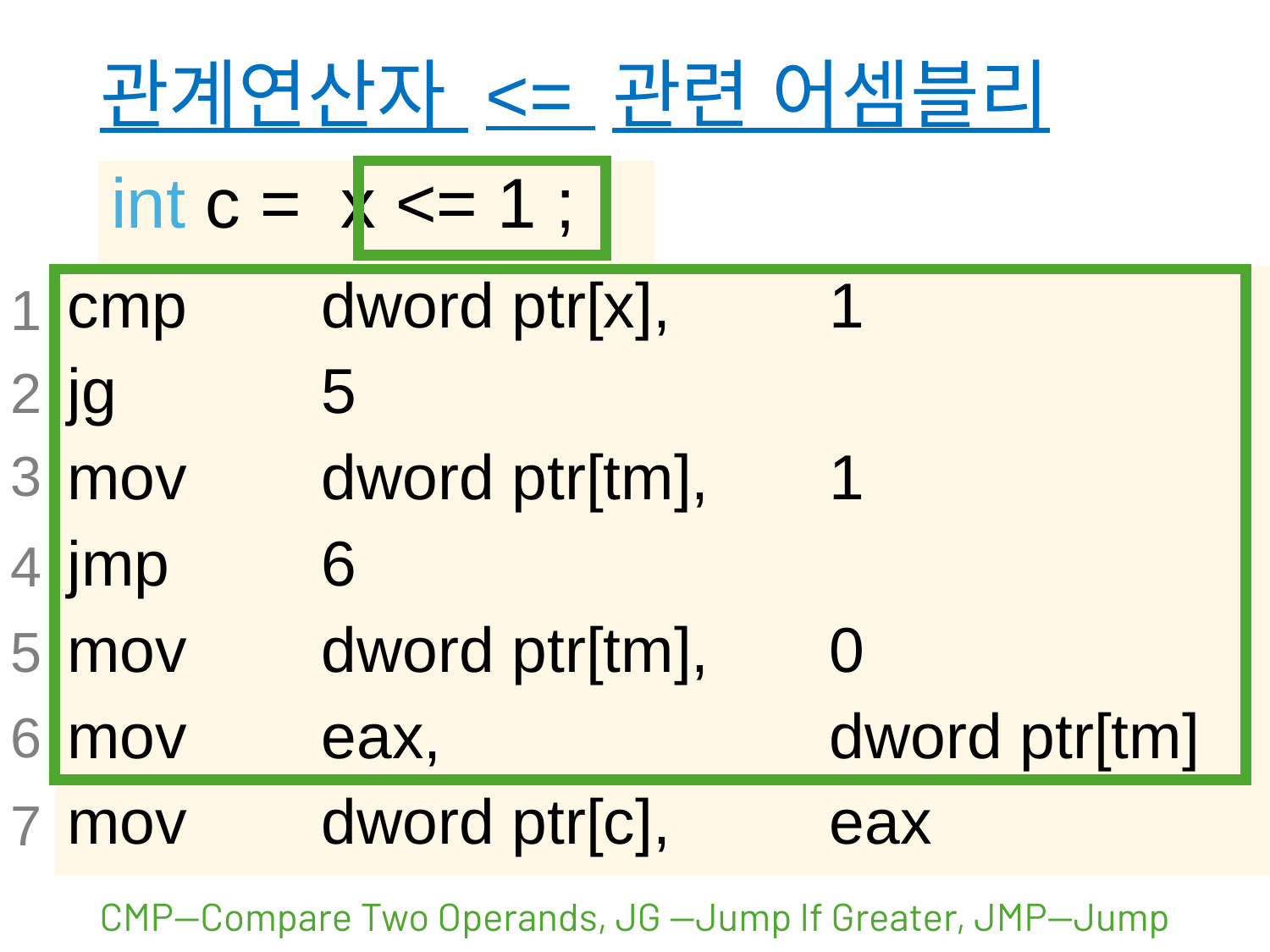

# 관계연산자 <= 관련 어셈블리
int c =  x <= 1 ;

cmp		dword ptr[x],		1
jg		5
mov		dword ptr[tm],	1
jmp		6
mov		dword ptr[tm],	0
mov		eax,				dword ptr[tm]
mov		dword ptr[c],		eax

1
2
3
4
5
6
7
CMP—Compare Two Operands, JG —Jump If Greater, JMP—Jump